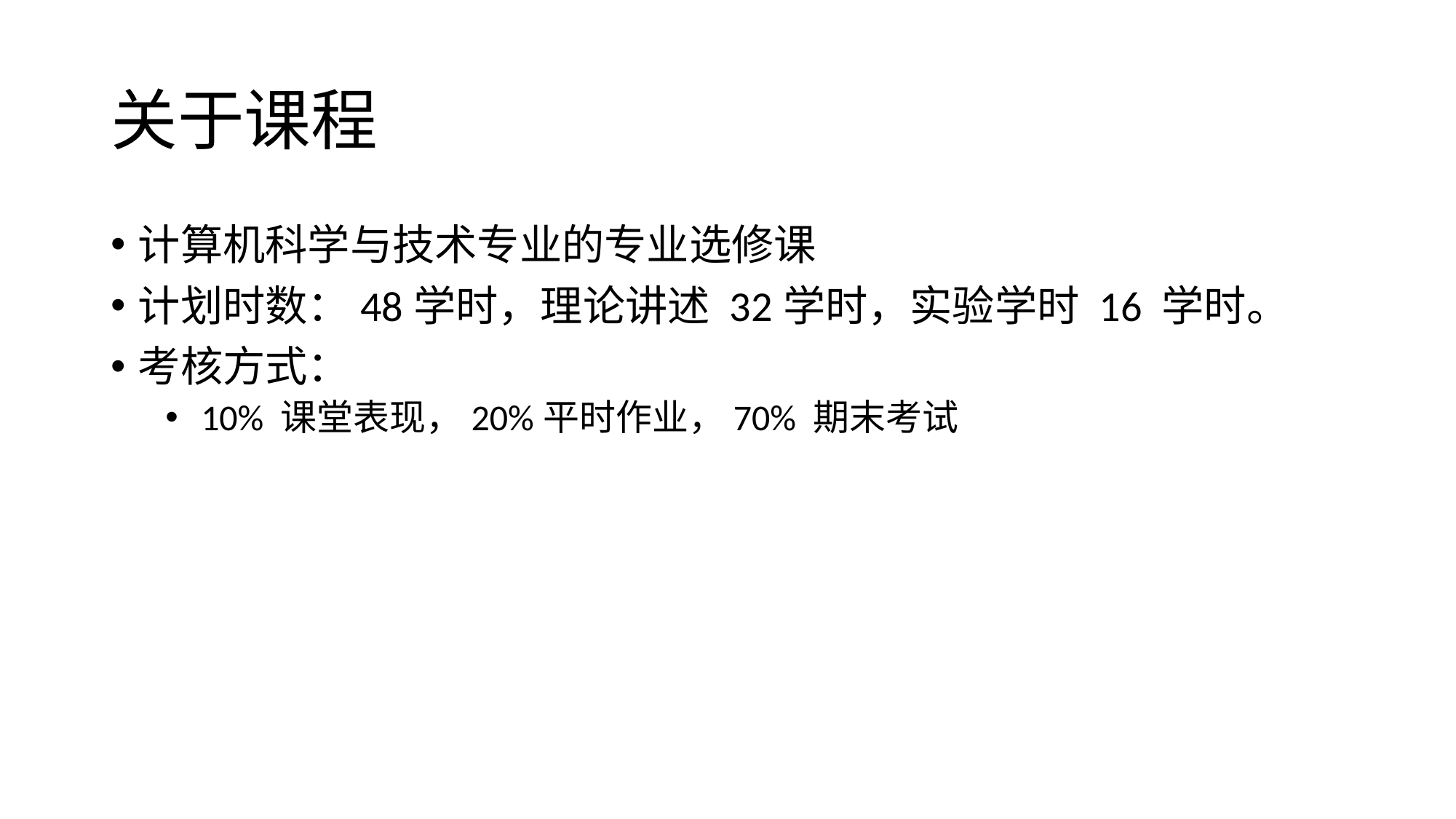

# 关于课程
计算机科学与技术专业的专业选修课
计划时数：48学时，理论讲述 32学时，实验学时 16 学时。
考核方式：
 10% 课堂表现，20%平时作业，70% 期末考试